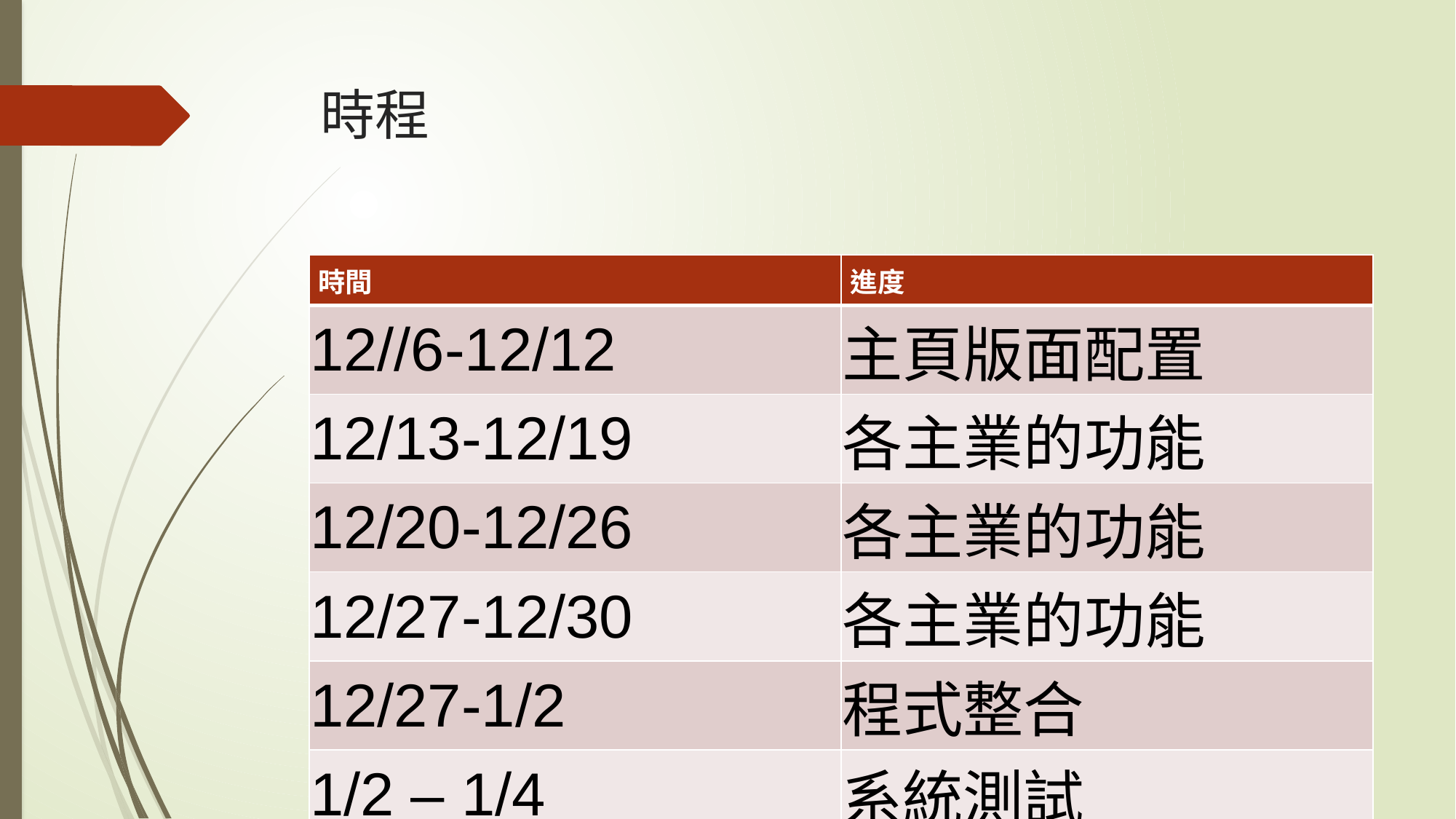

# 時程
| 時間 | 進度 |
| --- | --- |
| 12//6-12/12 | 主頁版面配置 |
| 12/13-12/19 | 各主業的功能 |
| 12/20-12/26 | 各主業的功能 |
| 12/27-12/30 | 各主業的功能 |
| 12/27-1/2 | 程式整合 |
| 1/2 – 1/4 | 系統測試 |
| 1/5 1/ 6 | 文件鑽寫 |